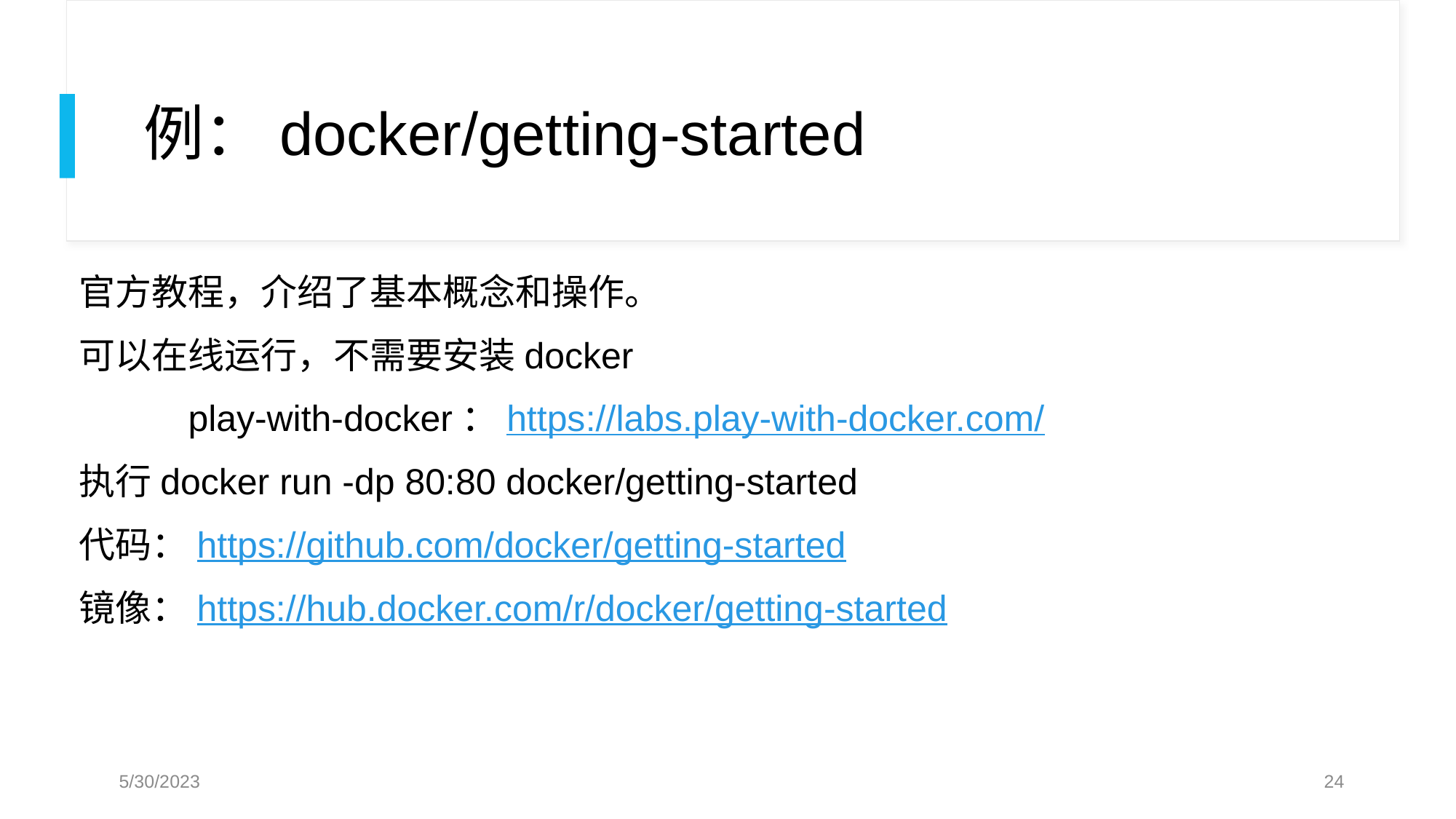

# 例：docker/getting-started
官方教程，介绍了基本概念和操作。
可以在线运行，不需要安装docker
	play-with-docker：https://labs.play-with-docker.com/
执行docker run -dp 80:80 docker/getting-started
代码：https://github.com/docker/getting-started
镜像：https://hub.docker.com/r/docker/getting-started

5/30/2023
24